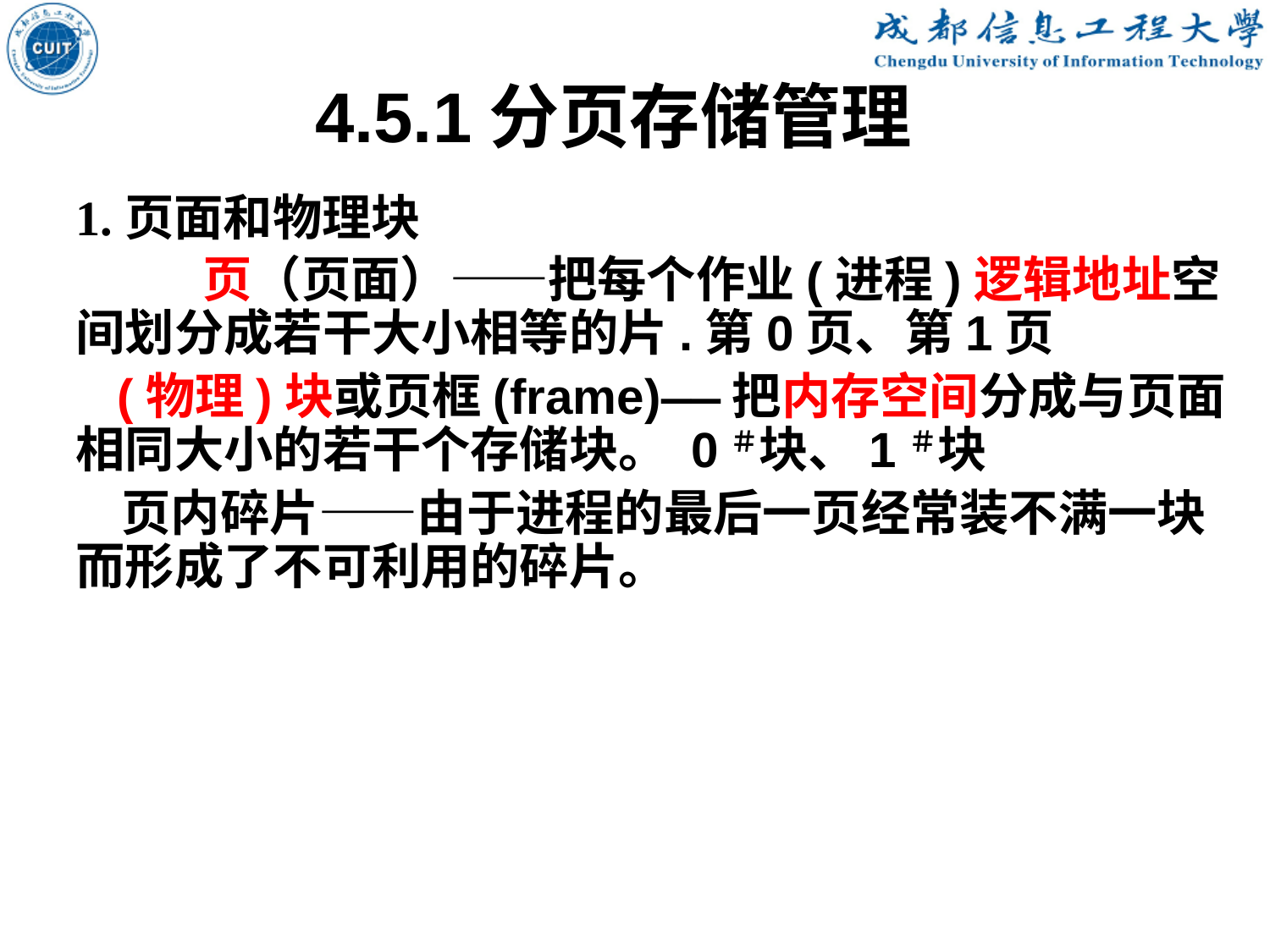

4.5.1分页存储管理
1.页面和物理块
	页（页面）——把每个作业(进程)逻辑地址空间划分成若干大小相等的片.第0页、第1页
   (物理)块或页框(frame)——把内存空间分成与页面相同大小的若干个存储块。 0＃块、1＃块
   页内碎片——由于进程的最后一页经常装不满一块而形成了不可利用的碎片。